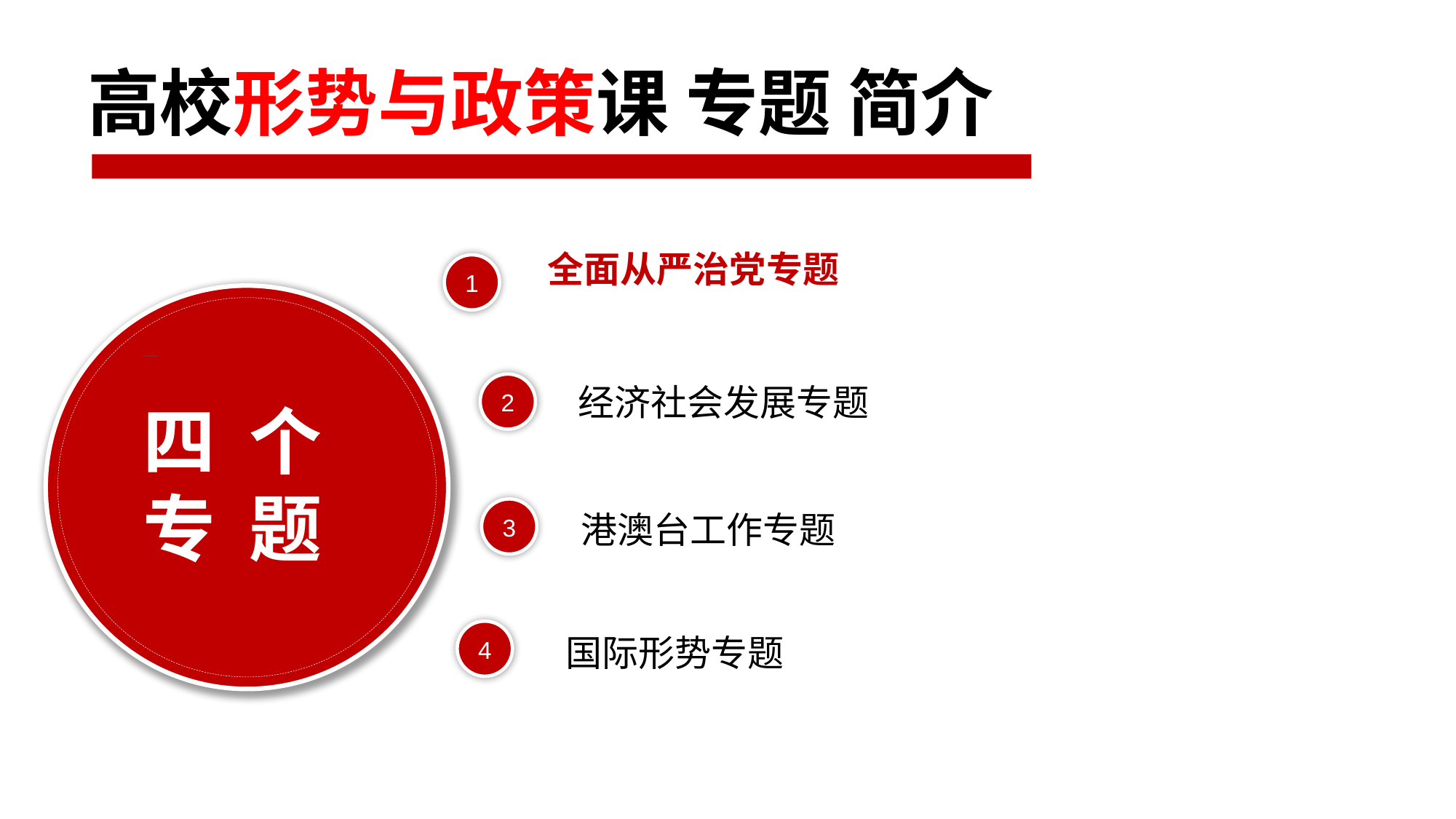

高校形势与政策课 专题 简介

全面从严治党专题
1

2018-2019学年
2
经济社会发展专题
四  个
专  题
3
港澳台工作专题
4
国际形势专题